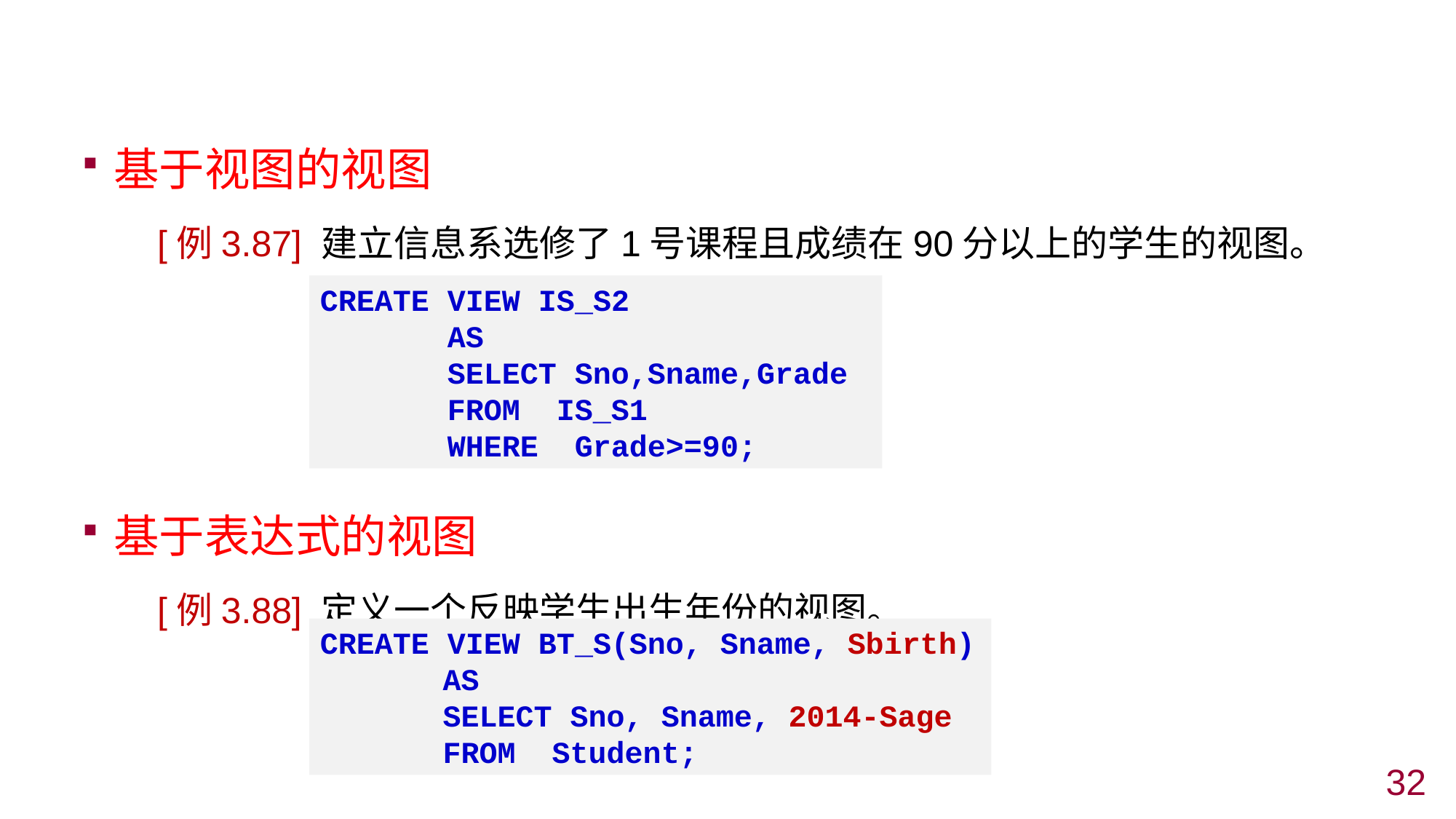

#
基于视图的视图

[例3.87] 建立信息系选修了1号课程且成绩在90分以上的学生的视图。

基于表达式的视图

[例3.88] 定义一个反映学生出生年份的视图。
CREATE VIEW IS_S2
       AS
       SELECT Sno,Sname,Grade
       FROM  IS_S1
       WHERE  Grade>=90;
CREATE VIEW BT_S(Sno, Sname, Sbirth)
     AS
     SELECT Sno, Sname, 2014-Sage
     FROM  Student;
32